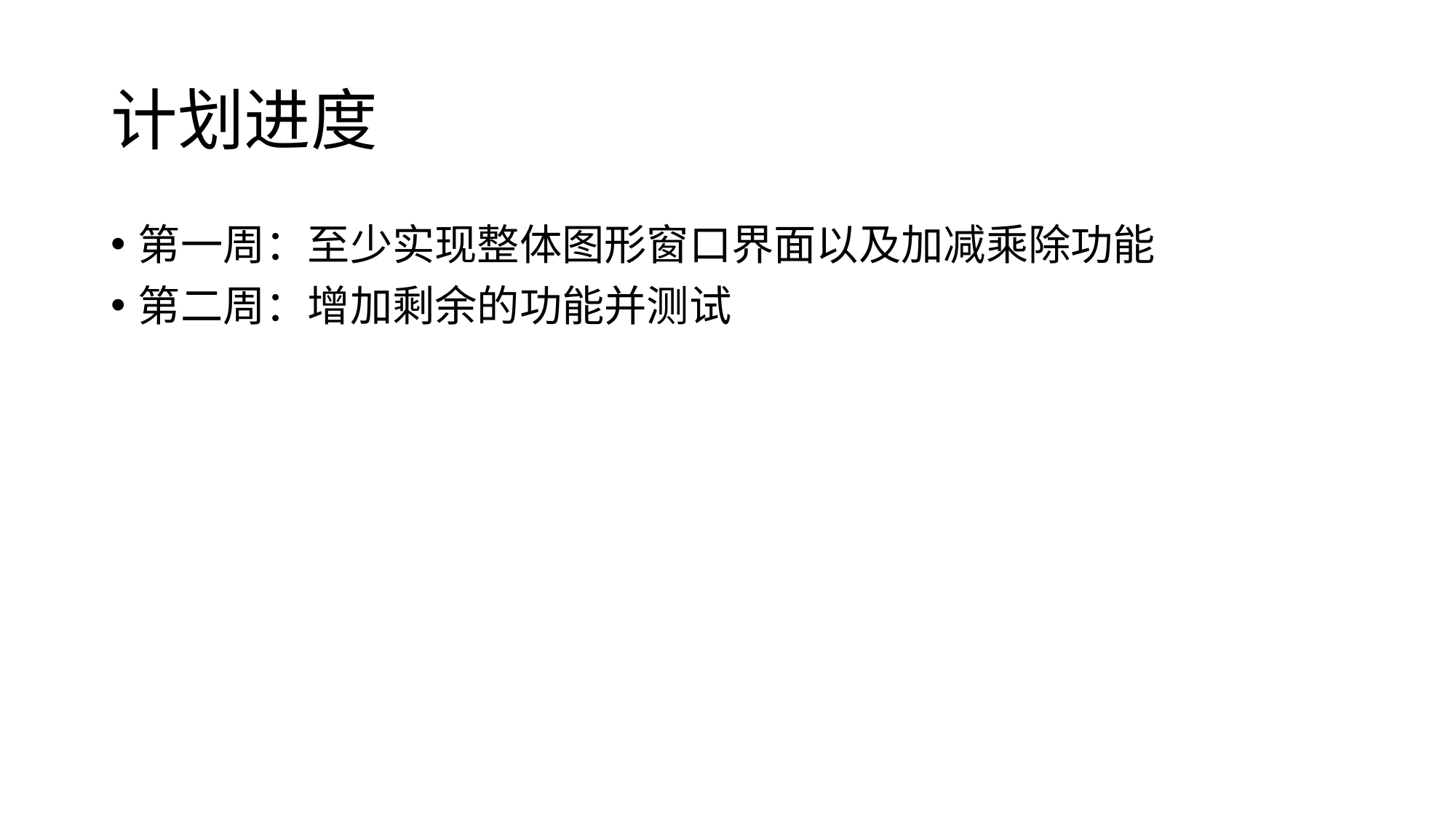

# 计划进度
第一周：至少实现整体图形窗口界面以及加减乘除功能
第二周：增加剩余的功能并测试